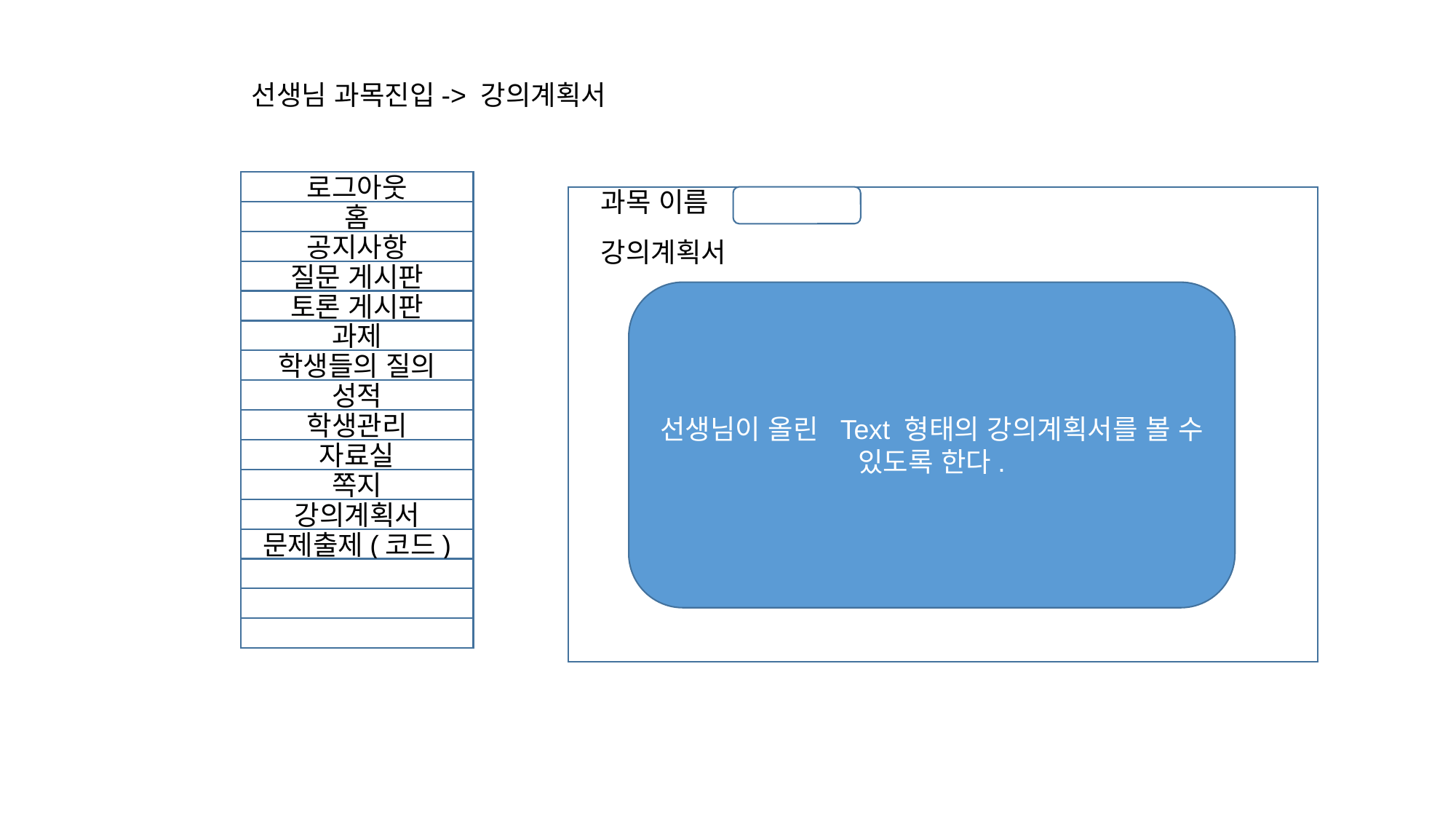

선생님 과목진입-> 강의계획서

로그아웃
홈
공지사항
질문 게시판
토론 게시판
과제
학생들의 질의
성적
학생관리
자료실
쪽지
강의계획서
문제출제(코드)

과목 이름

강의계획서
선생님이 올린  Text 형태의 강의계획서를 볼 수 있도록 한다.